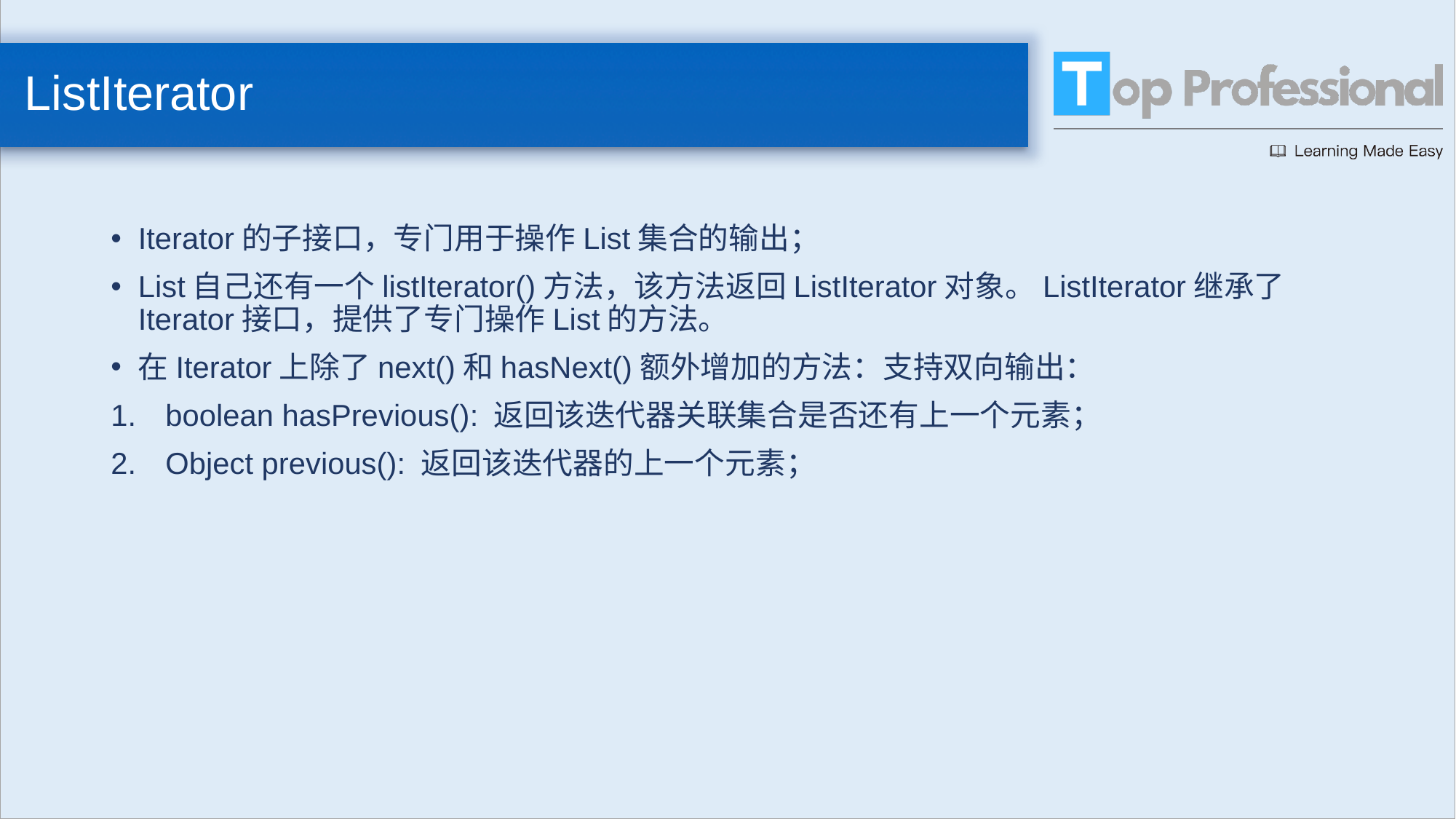

# ListIterator
Iterator的子接口，专门用于操作List集合的输出；
List自己还有一个listIterator()方法，该方法返回ListIterator对象。ListIterator继承了Iterator接口，提供了专门操作List的方法。
在Iterator上除了next()和hasNext()额外增加的方法：支持双向输出：
boolean hasPrevious(): 返回该迭代器关联集合是否还有上一个元素；
Object previous(): 返回该迭代器的上一个元素；